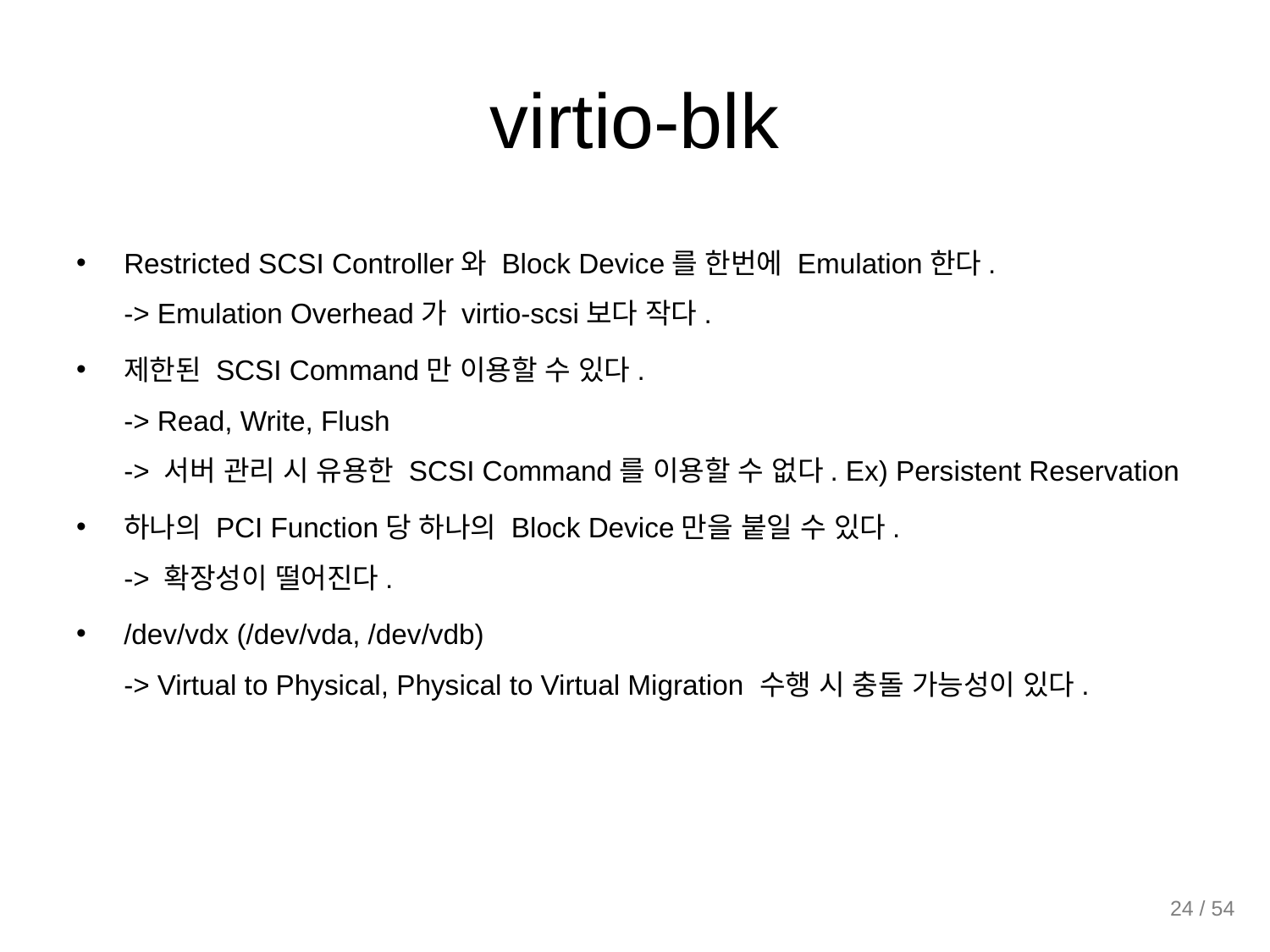

# virtio-blk
Restricted SCSI Controller와 Block Device를 한번에 Emulation한다.
-> Emulation Overhead가 virtio-scsi보다 작다.
제한된 SCSI Command만 이용할 수 있다.
-> Read, Write, Flush
-> 서버 관리 시 유용한 SCSI Command를 이용할 수 없다. Ex) Persistent Reservation
하나의 PCI Function당 하나의 Block Device만을 붙일 수 있다.
-> 확장성이 떨어진다.
/dev/vdx (/dev/vda, /dev/vdb)
-> Virtual to Physical, Physical to Virtual Migration 수행 시 충돌 가능성이 있다.
24